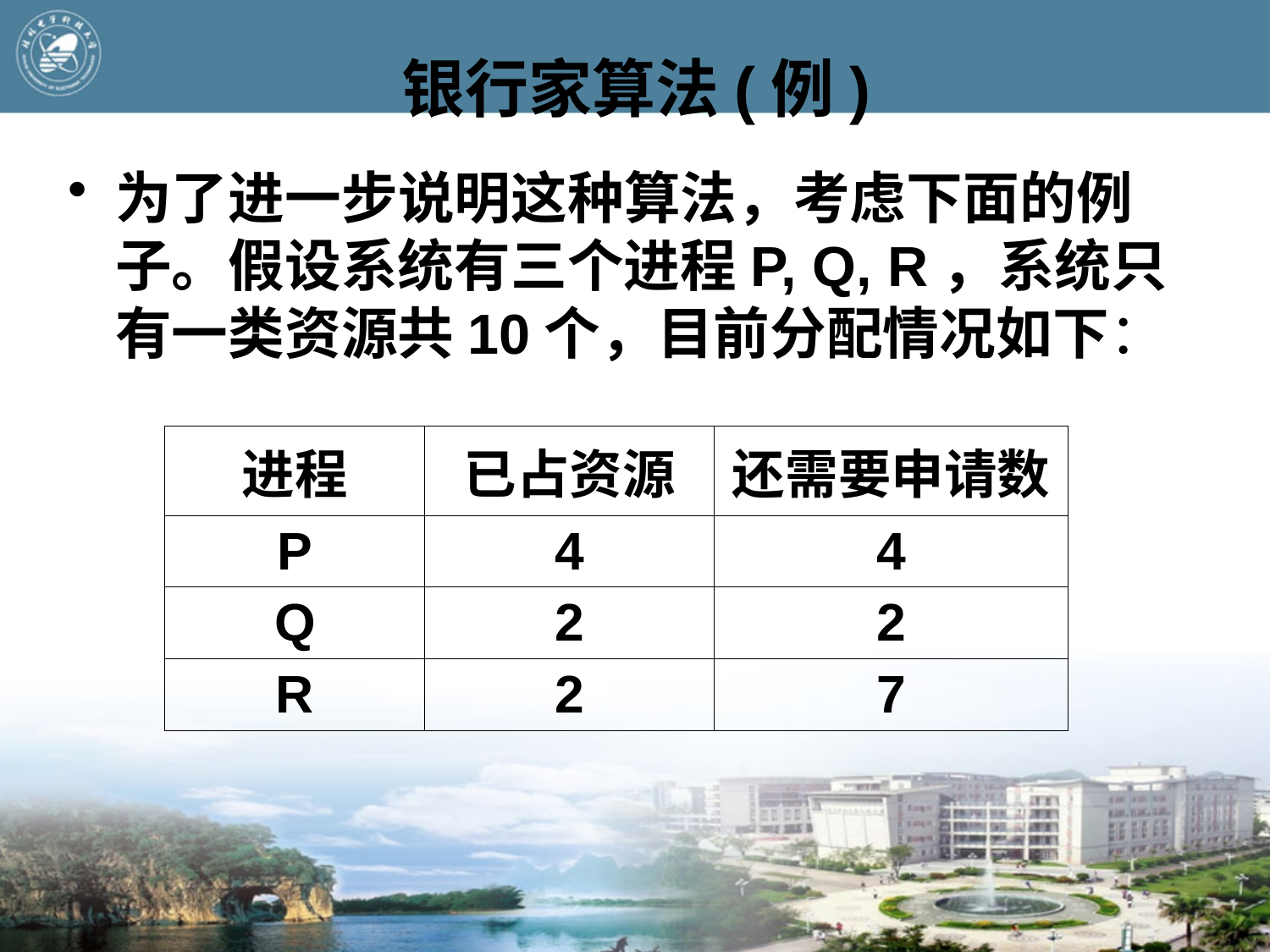

# 银行家算法(例)
为了进一步说明这种算法，考虑下面的例子。假设系统有三个进程P, Q, R，系统只有一类资源共10个，目前分配情况如下：

| 进程 | 已占资源 | 还需要申请数 |
| --- | --- | --- |
| P | 4 | 4 |
| Q | 2 | 2 |
| R | 2 | 7 |